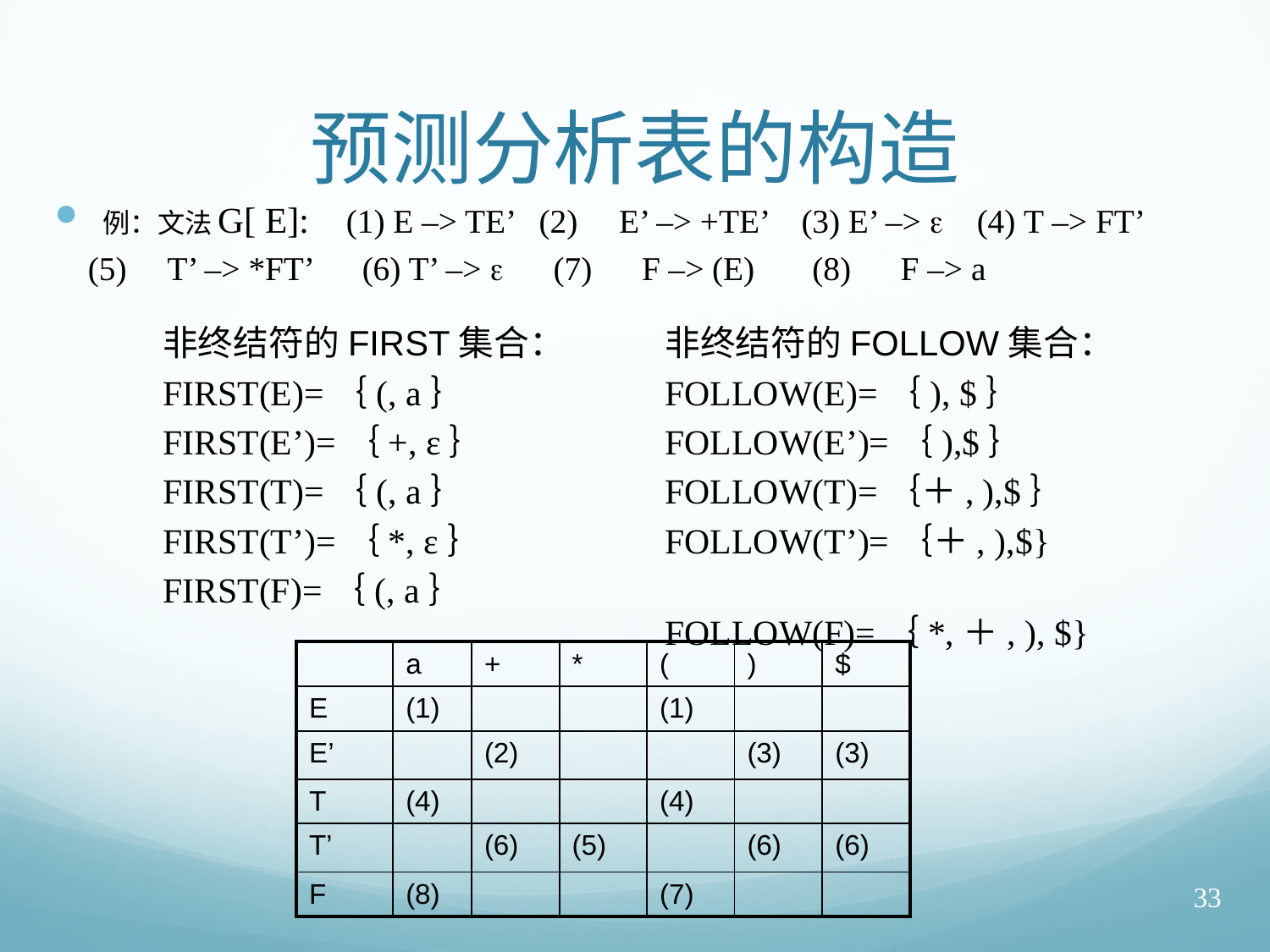

# 预测分析表的构造
例：文法G[ E]:    (1) E –> TE’   (2)     E’ –> +TE’    (3) E’ –> ε    (4) T –> FT’
    (5)     T’ –> *FT’      (6) T’ –> ε      (7)      F –> (E)       (8)      F –> a
非终结符的FIRST集合：
FIRST(E)=｛(, a｝
FIRST(E’)=｛+, ε｝
FIRST(T)=｛(, a｝
FIRST(T’)=｛*, ε｝
FIRST(F)=｛(, a｝
非终结符的FOLLOW集合：
FOLLOW(E)=｛), $｝
FOLLOW(E’)=｛),$｝
FOLLOW(T)=｛＋, ),$｝
FOLLOW(T’)=｛＋, ),$}
FOLLOW(F)=｛*,＋, ), $}

|  | a | + | \* | ( | ) | $ |
| --- | --- | --- | --- | --- | --- | --- |
| E | (1) |  |  | (1) |  |  |
| E’ |  | (2) |  |  | (3) | (3) |
| T | (4) |  |  | (4) |  |  |
| T’ |  | (6) | (5) |  | (6) | (6) |
| F | (8) |  |  | (7) |  |  |
33